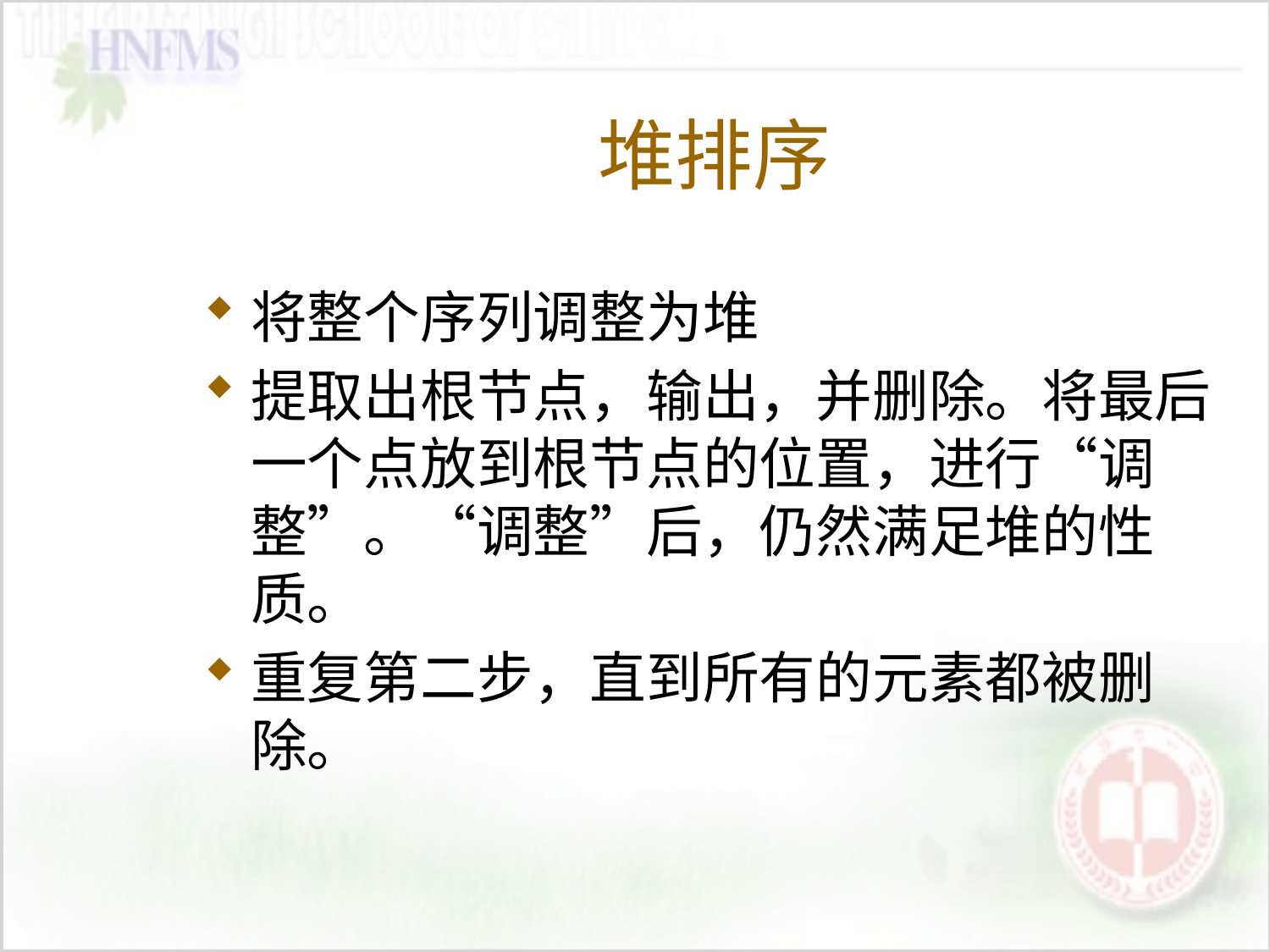

# 堆排序
将整个序列调整为堆
提取出根节点，输出，并删除。将最后一个点放到根节点的位置，进行“调整”。“调整”后，仍然满足堆的性质。
重复第二步，直到所有的元素都被删除。